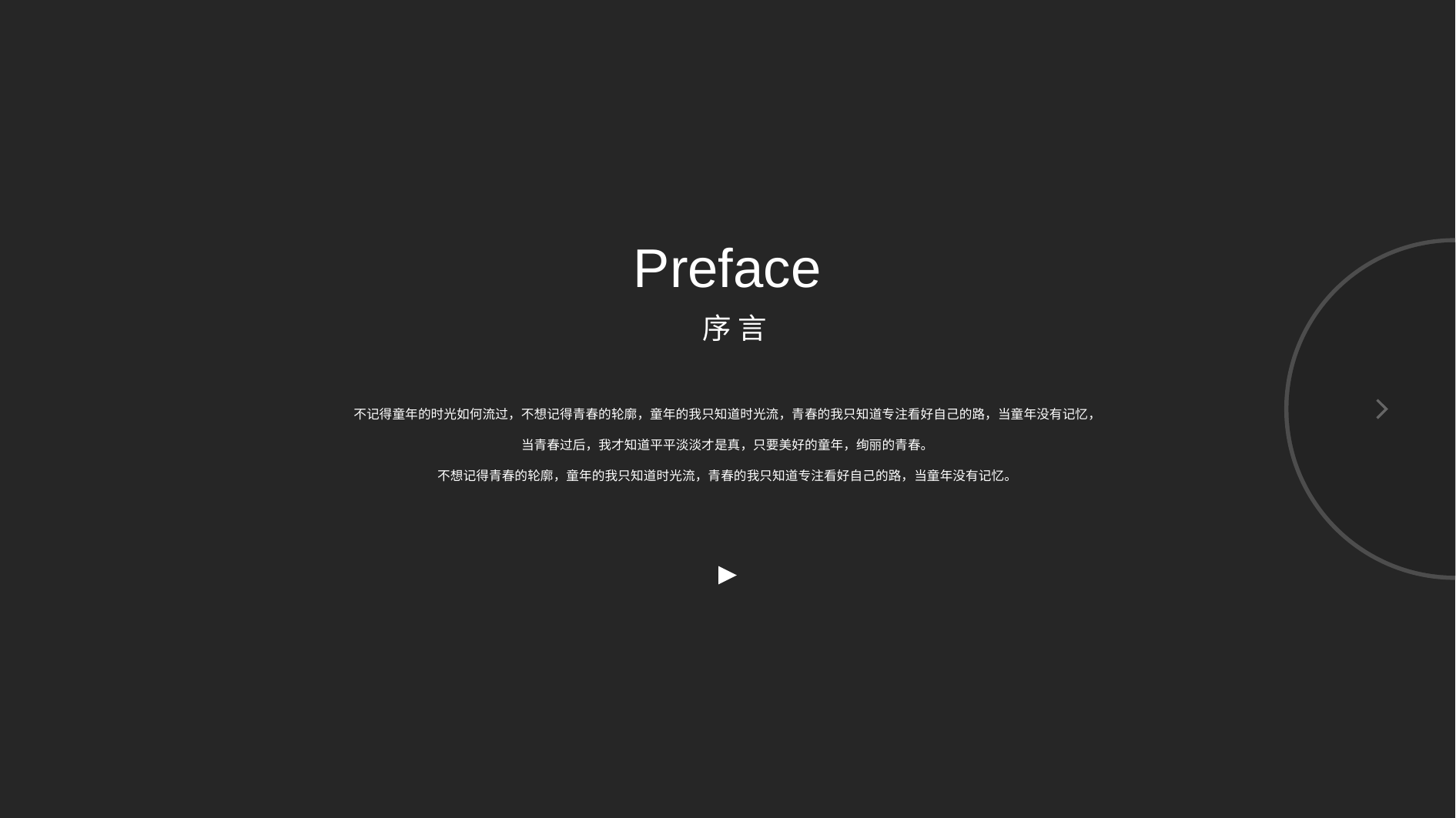

Preface
序 言

不记得童年的时光如何流过，不想记得青春的轮廓，童年的我只知道时光流，青春的我只知道专注看好自己的路，当童年没有记忆，
当青春过后，我才知道平平淡淡才是真，只要美好的童年，绚丽的青春。
不想记得青春的轮廓，童年的我只知道时光流，青春的我只知道专注看好自己的路，当童年没有记忆。